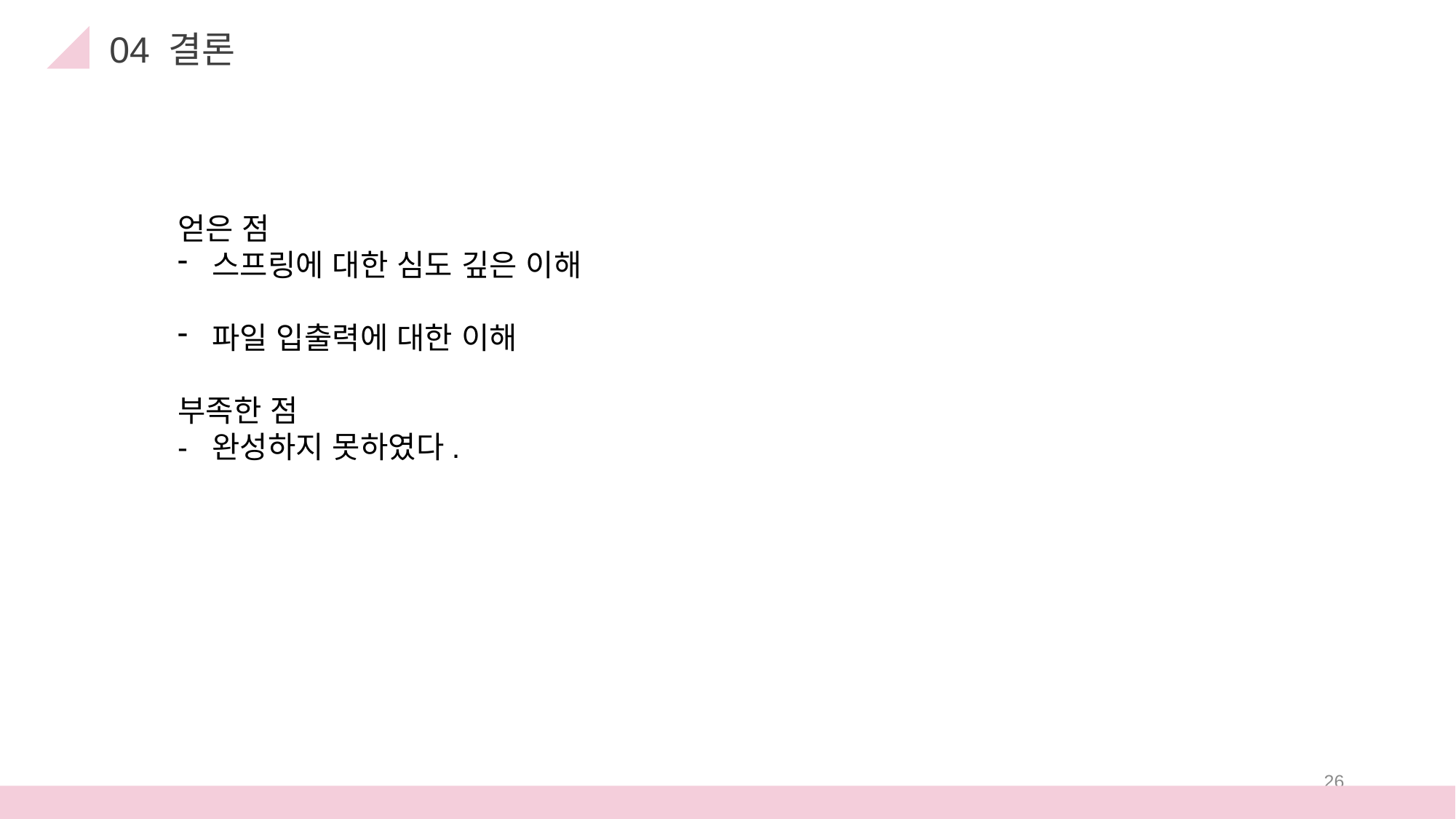

04 결론

얻은 점
스프링에 대한 심도 깊은 이해

파일 입출력에 대한 이해

부족한 점
-  완성하지 못하였다.
26